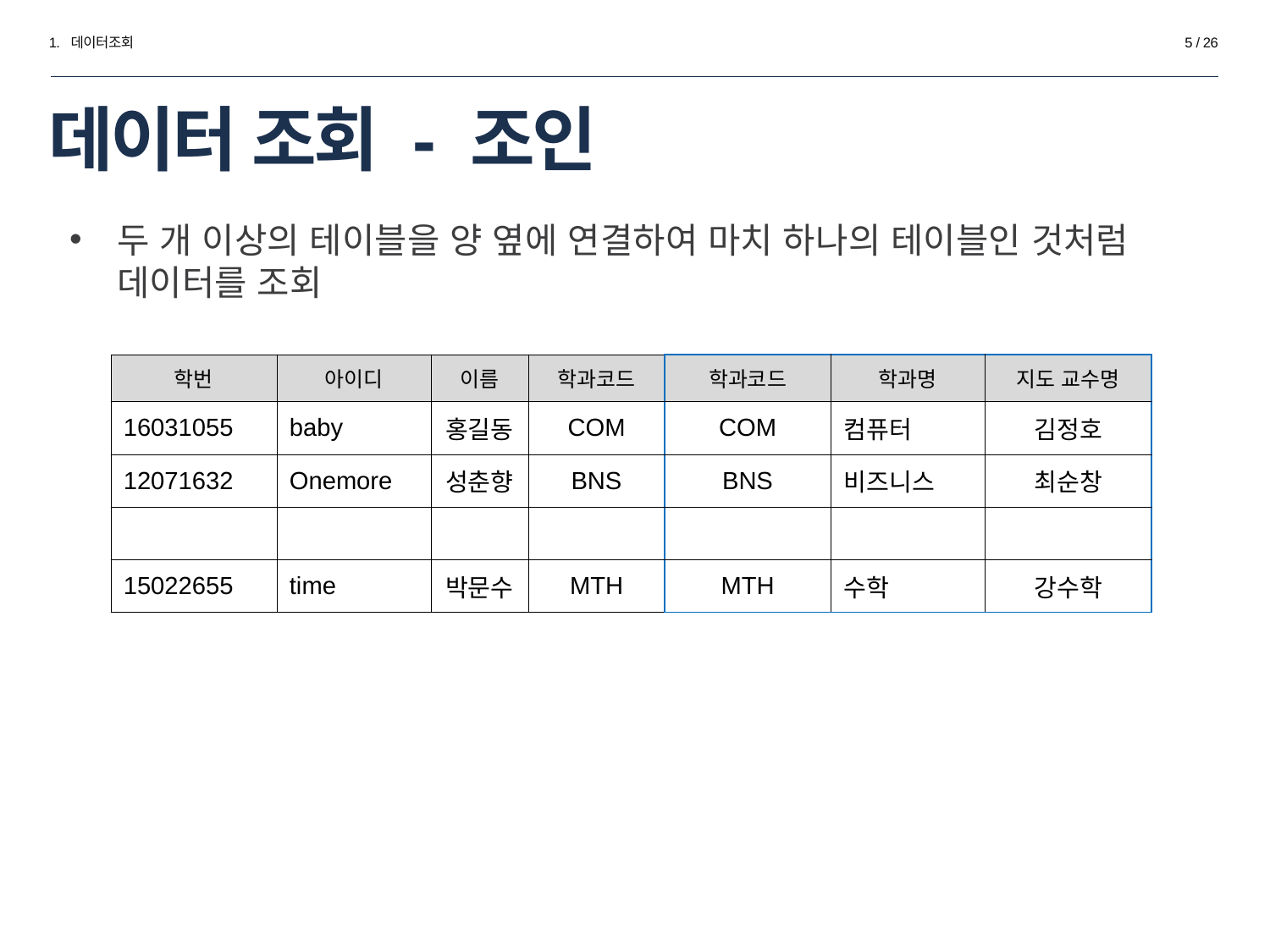

1.  데이터조회
5 / 26
# 데이터 조회 - 조인
두 개 이상의 테이블을 양 옆에 연결하여 마치 하나의 테이블인 것처럼 데이터를 조회

| 학번 | 아이디 | 이름 | 학과코드 |
| --- | --- | --- | --- |
| 16031055 | baby | 홍길동 | COM |
| 12071632 | Onemore | 성춘향 | BNS |
|  |  |  |  |
| 15022655 | time | 박문수 | MTH |
| 학과코드 | 학과명 | 지도 교수명 |
| --- | --- | --- |
| COM | 컴퓨터 | 김정호 |
| BNS | 비즈니스 | 최순창 |
|  |  |  |
| MTH | 수학 | 강수학 |